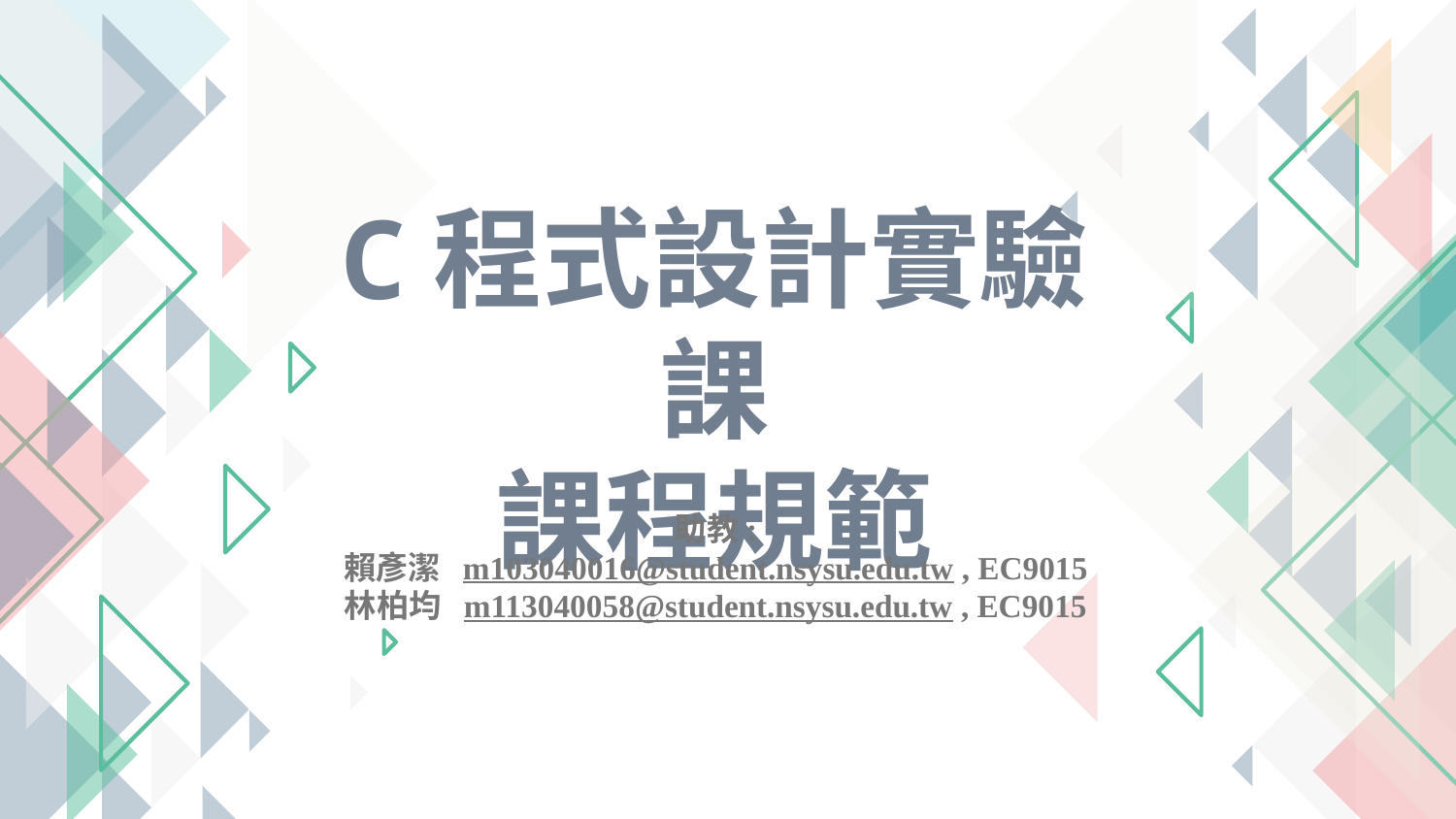

C程式設計實驗課
課程規範

助教:
賴彥潔  m103040016@student.nsysu.edu.tw , EC9015
林柏均  m113040058@student.nsysu.edu.tw , EC9015